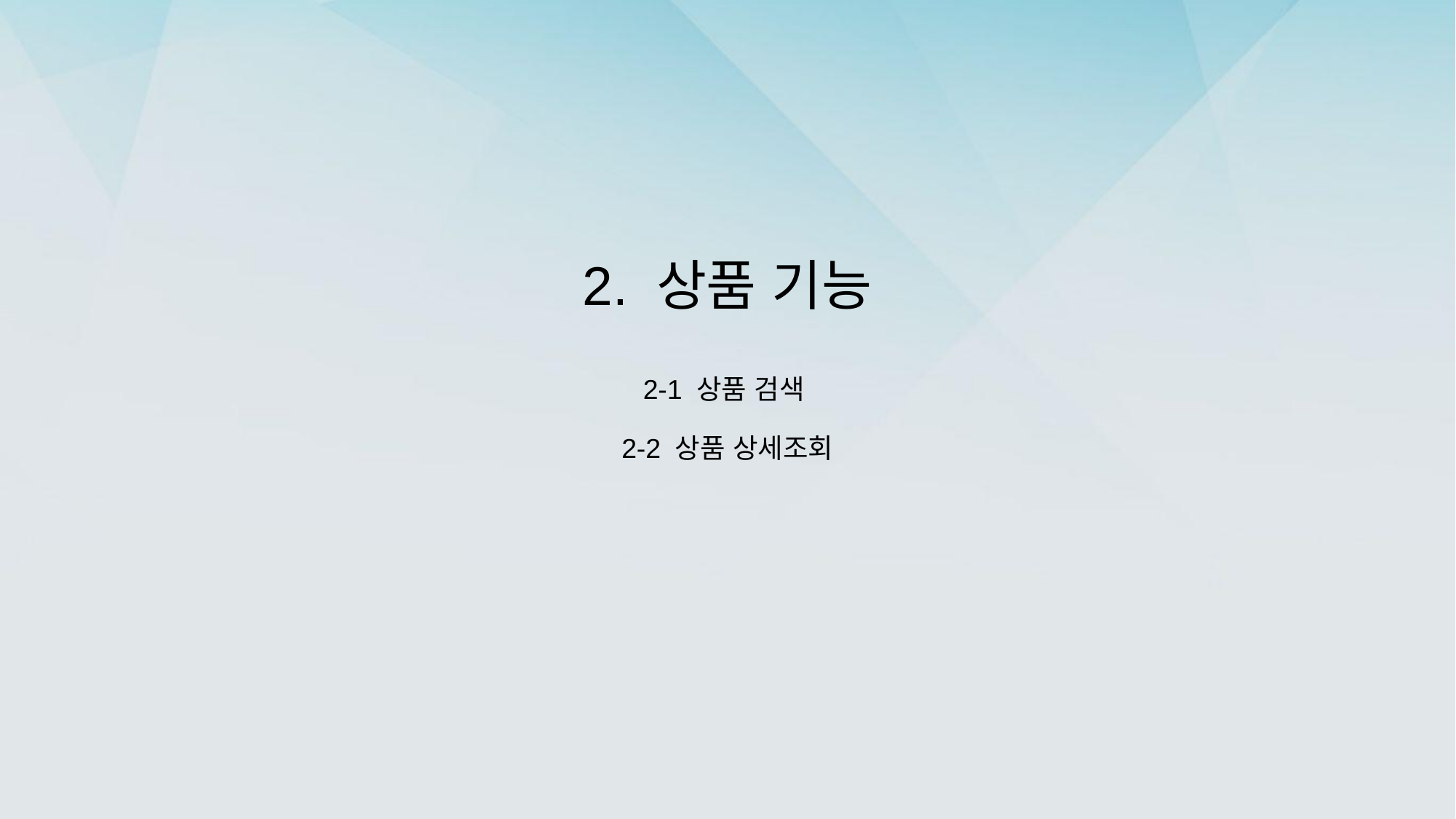

# 2. 상품 기능 2-1 상품 검색 2-2 상품 상세조회